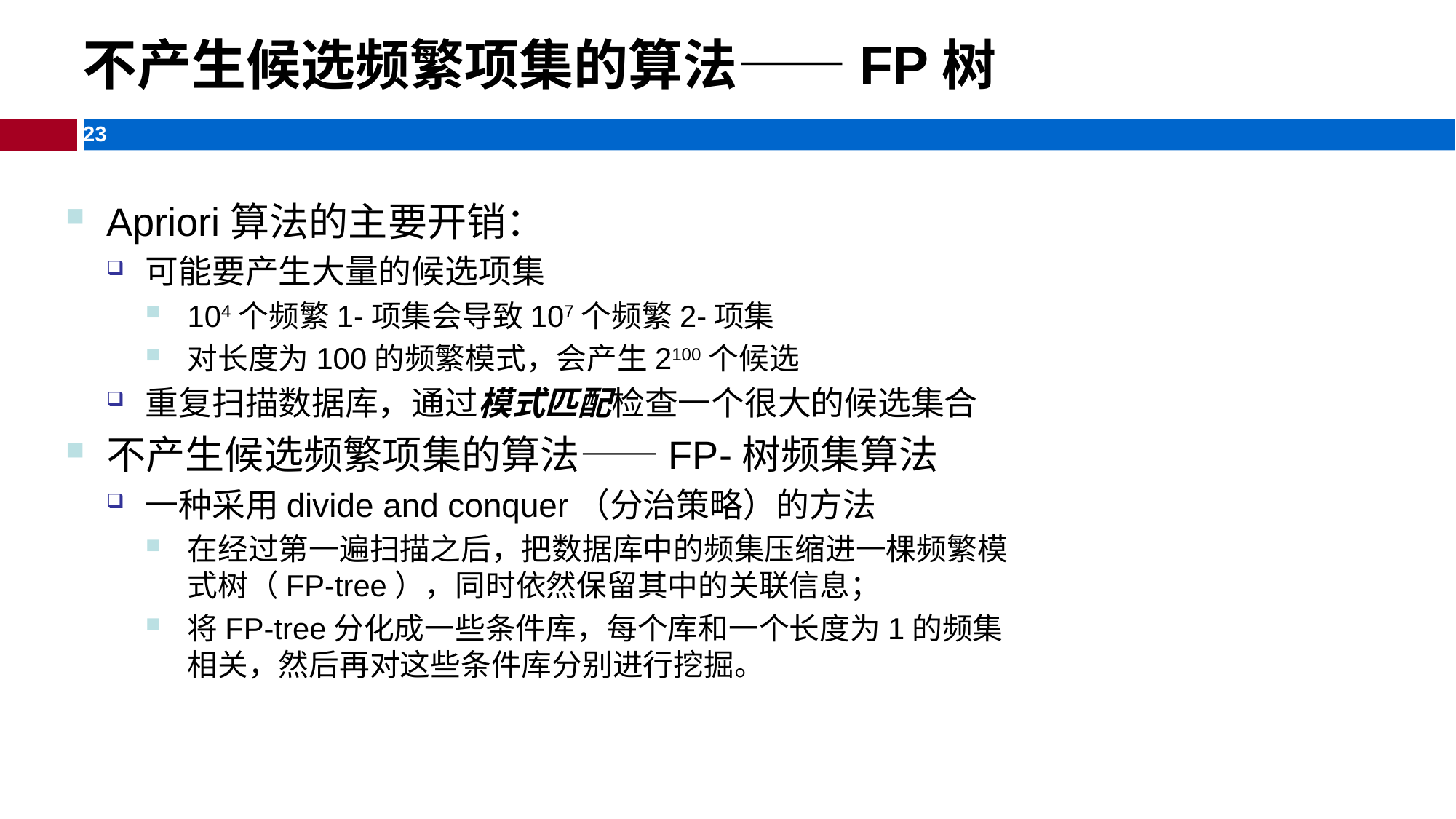

不产生候选频繁项集的算法——FP树
Apriori算法的主要开销：
可能要产生大量的候选项集
104个频繁1-项集会导致107个频繁2-项集
对长度为100的频繁模式，会产生2100个候选
重复扫描数据库，通过模式匹配检查一个很大的候选集合
不产生候选频繁项集的算法——FP-树频集算法
一种采用divide and conquer（分治策略）的方法
在经过第一遍扫描之后，把数据库中的频集压缩进一棵频繁模式树（FP-tree），同时依然保留其中的关联信息；
将FP-tree分化成一些条件库，每个库和一个长度为1的频集相关，然后再对这些条件库分别进行挖掘。